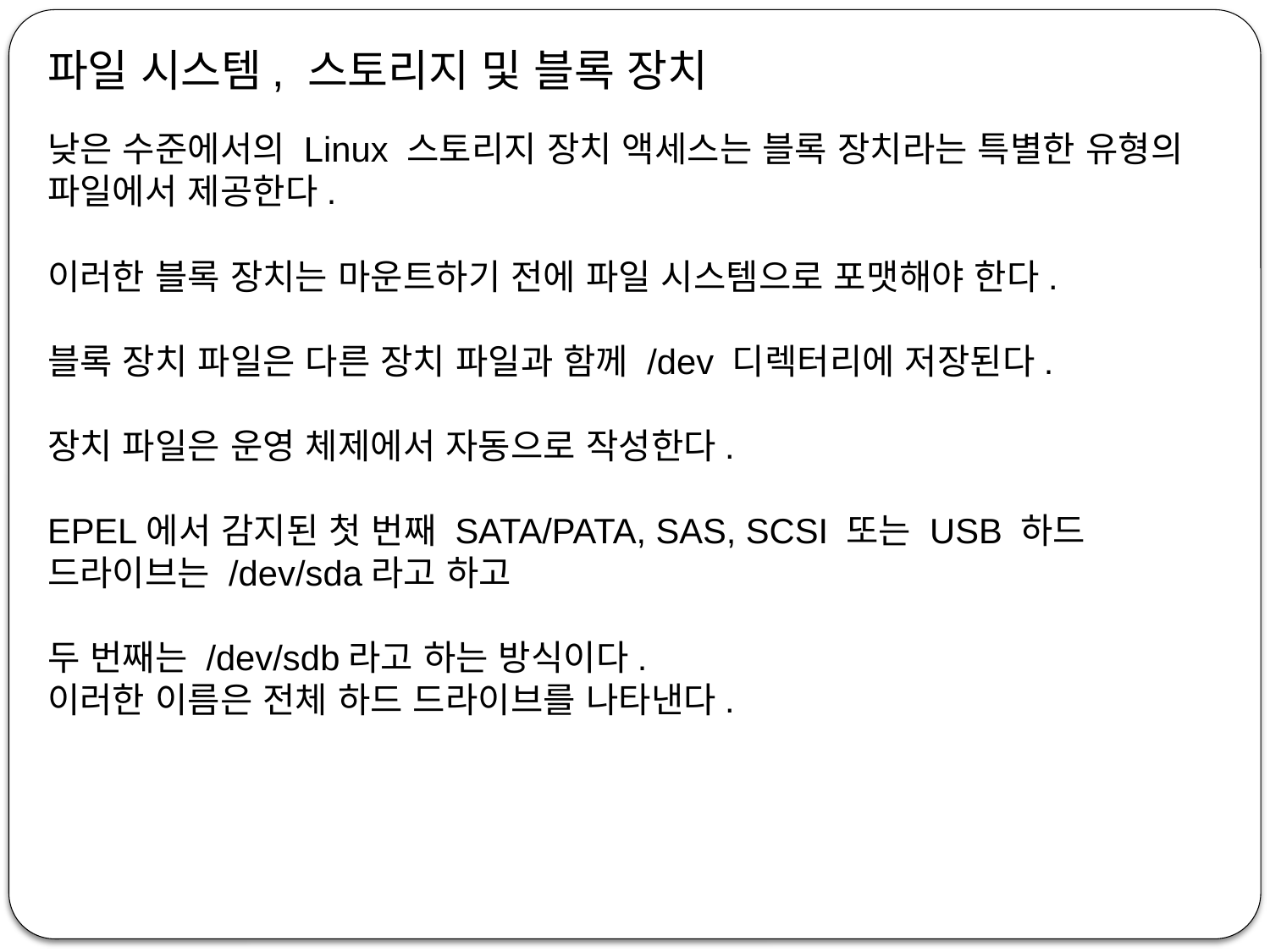

파일 시스템, 스토리지 및 블록 장치

낮은 수준에서의 Linux 스토리지 장치 액세스는 블록 장치라는 특별한 유형의 파일에서 제공한다.

이러한 블록 장치는 마운트하기 전에 파일 시스템으로 포맷해야 한다.

블록 장치 파일은 다른 장치 파일과 함께 /dev 디렉터리에 저장된다.

장치 파일은 운영 체제에서 자동으로 작성한다.

EPEL에서 감지된 첫 번째 SATA/PATA, SAS, SCSI 또는 USB 하드 드라이브는 /dev/sda라고 하고

두 번째는 /dev/sdb라고 하는 방식이다.
이러한 이름은 전체 하드 드라이브를 나타낸다.